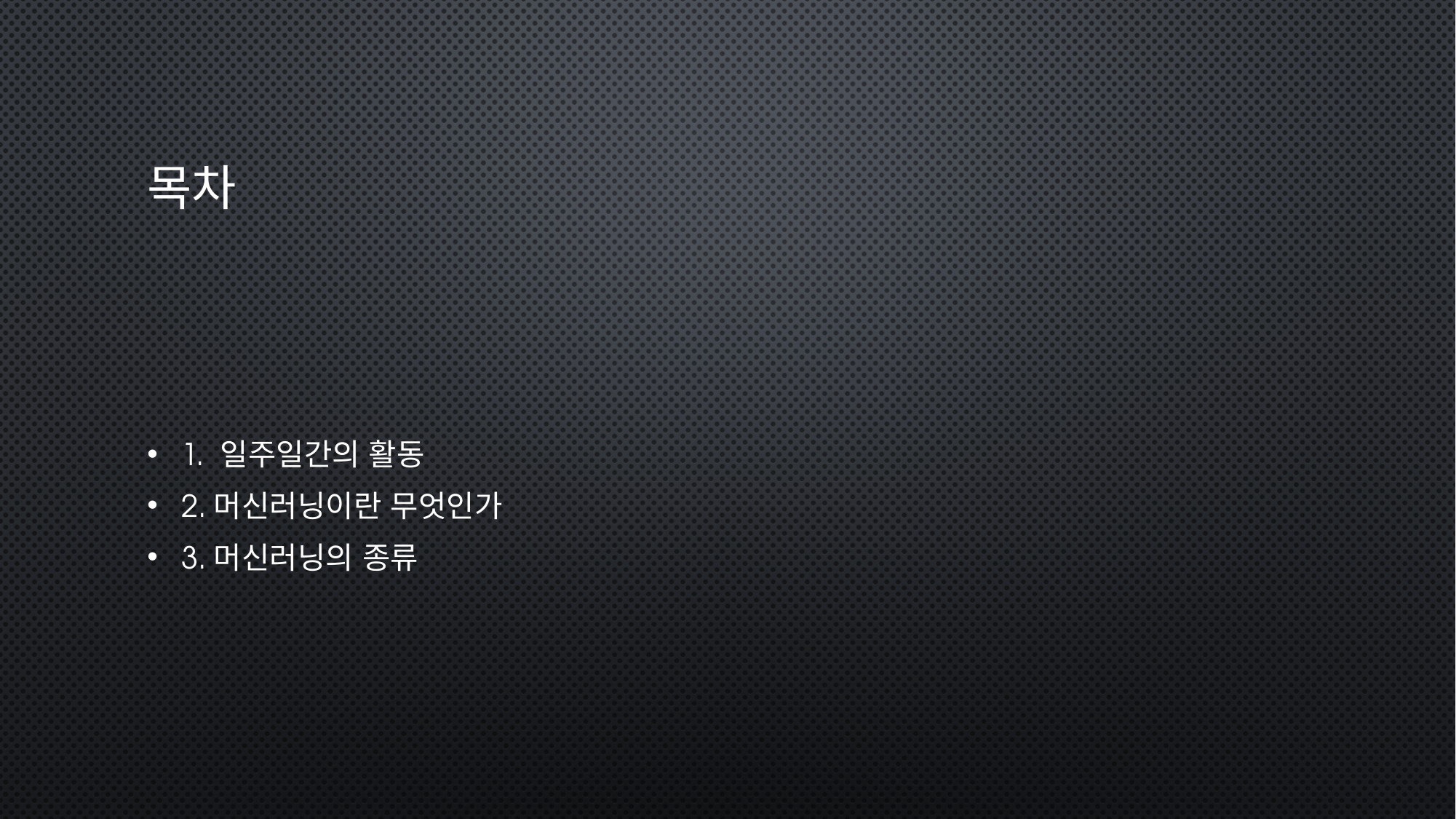

# 목차
1. 일주일간의 활동
2.머신러닝이란 무엇인가
3.머신러닝의 종류